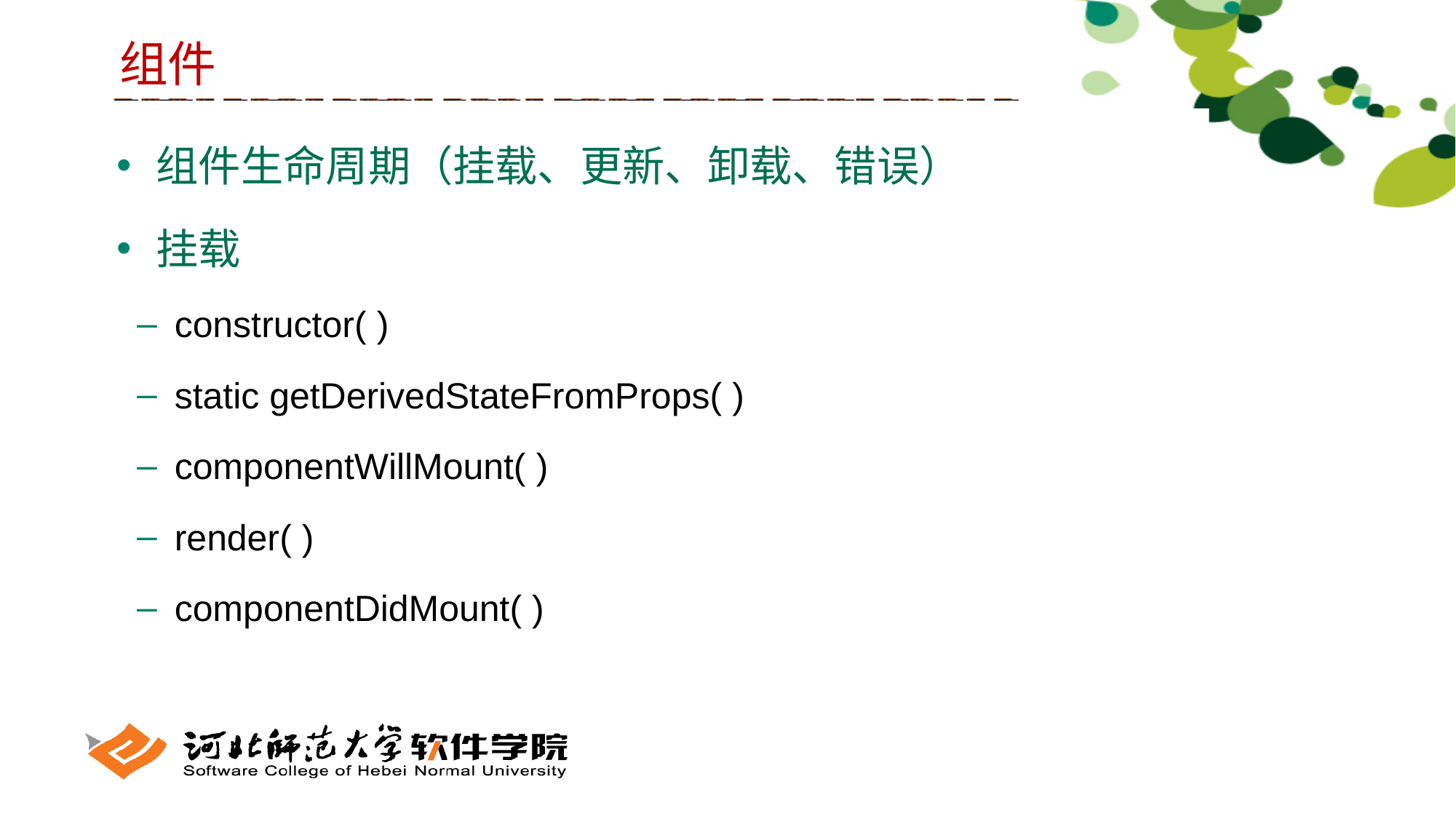

组件
 组件生命周期（挂载、更新、卸载、错误）
 挂载
 constructor( )
 static getDerivedStateFromProps( )
 componentWillMount( )
 render( )
 componentDidMount( )